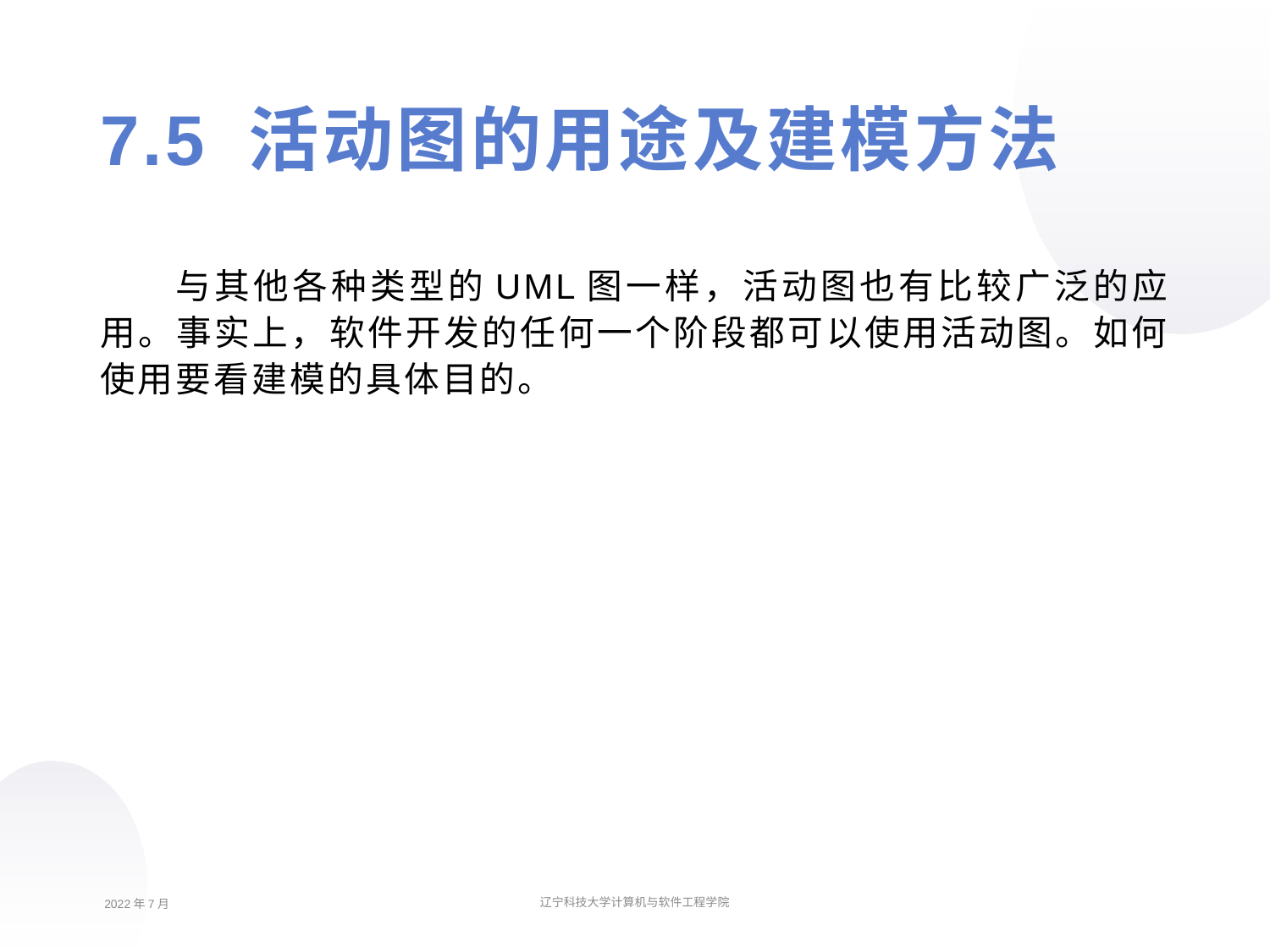

7.5 活动图的用途及建模方法
与其他各种类型的UML图一样，活动图也有比较广泛的应用。事实上，软件开发的任何一个阶段都可以使用活动图。如何使用要看建模的具体目的。

2022年7月
辽宁科技大学计算机与软件工程学院
105